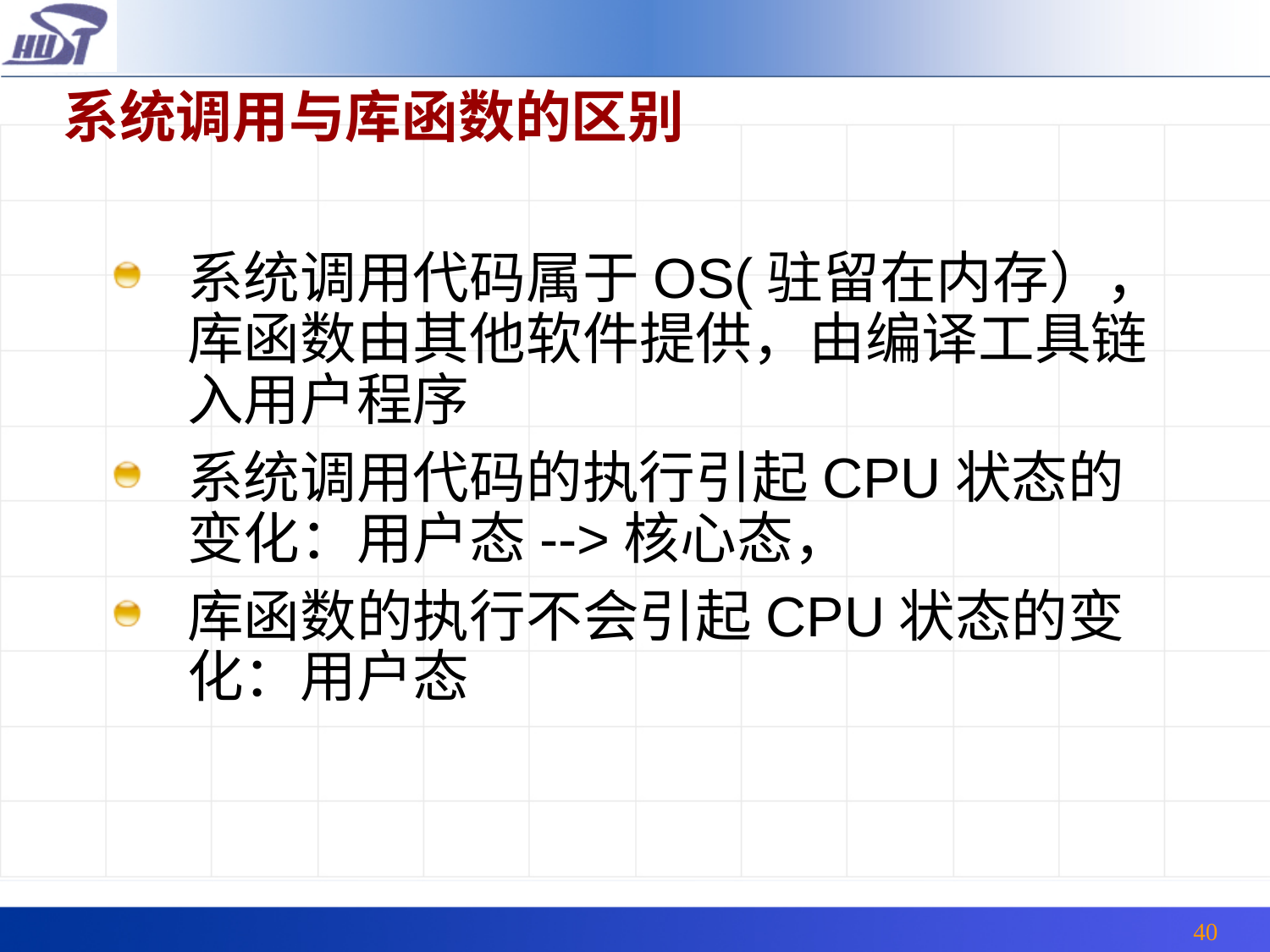

# 系统调用与库函数的区别
系统调用代码属于OS(驻留在内存），库函数由其他软件提供，由编译工具链入用户程序
系统调用代码的执行引起CPU状态的变化：用户态-->核心态，
库函数的执行不会引起CPU状态的变化：用户态
40